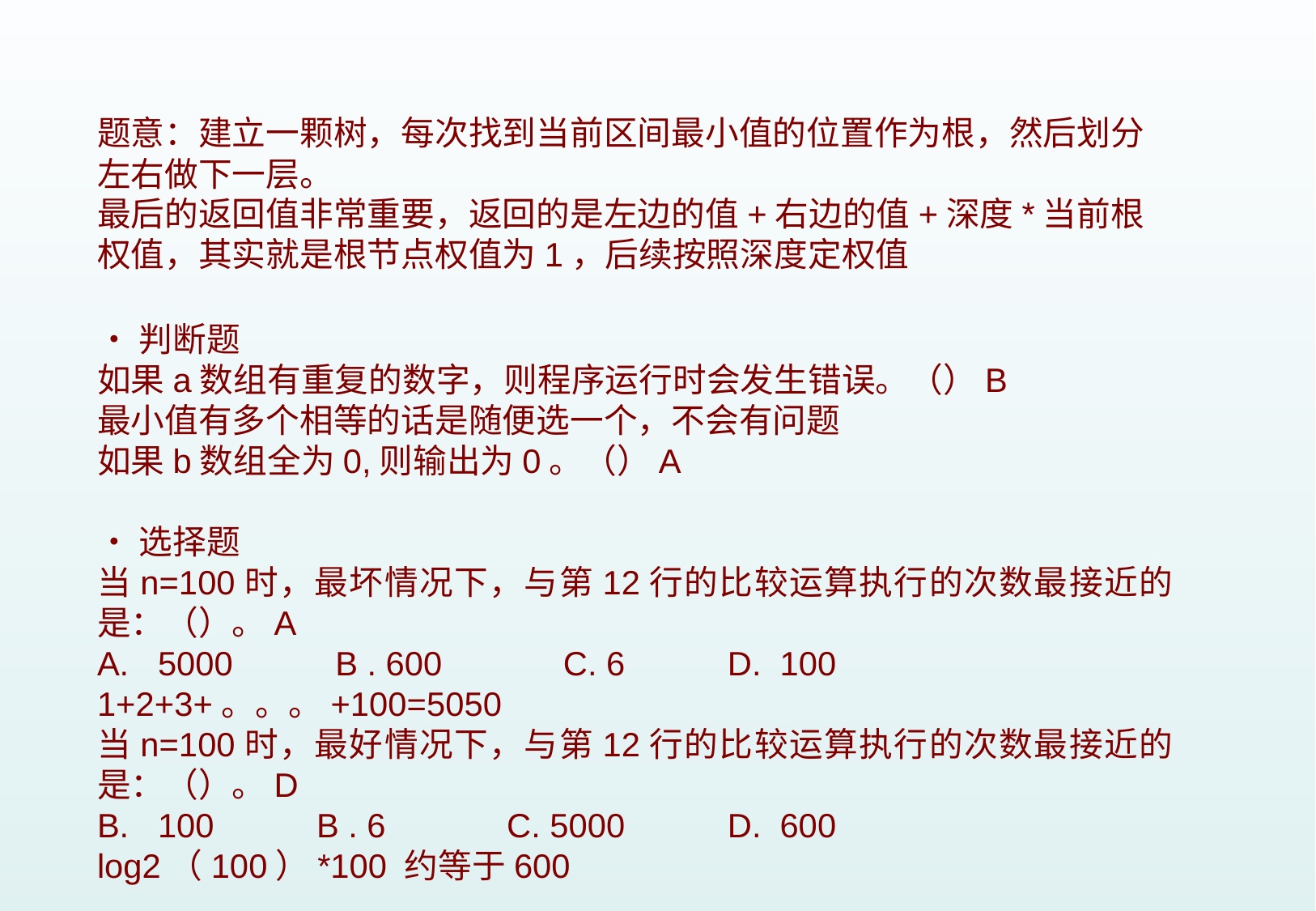

题意：建立一颗树，每次找到当前区间最小值的位置作为根，然后划分左右做下一层。
最后的返回值非常重要，返回的是左边的值+右边的值+深度*当前根权值，其实就是根节点权值为1，后续按照深度定权值
•判断题
如果a数组有重复的数字，则程序运行时会发生错误。（）B
最小值有多个相等的话是随便选一个，不会有问题
如果b数组全为0,则输出为0。（）A

•选择题
当n=100时，最坏情况下，与第12行的比较运算执行的次数最接近的是：（）。A
5000           B . 600             C. 6           D.  100
1+2+3+。。。+100=5050
当n=100时，最好情况下，与第12行的比较运算执行的次数最接近的是：（）。D
100           B . 6             C. 5000           D.  600
log2（100）*100 约等于600